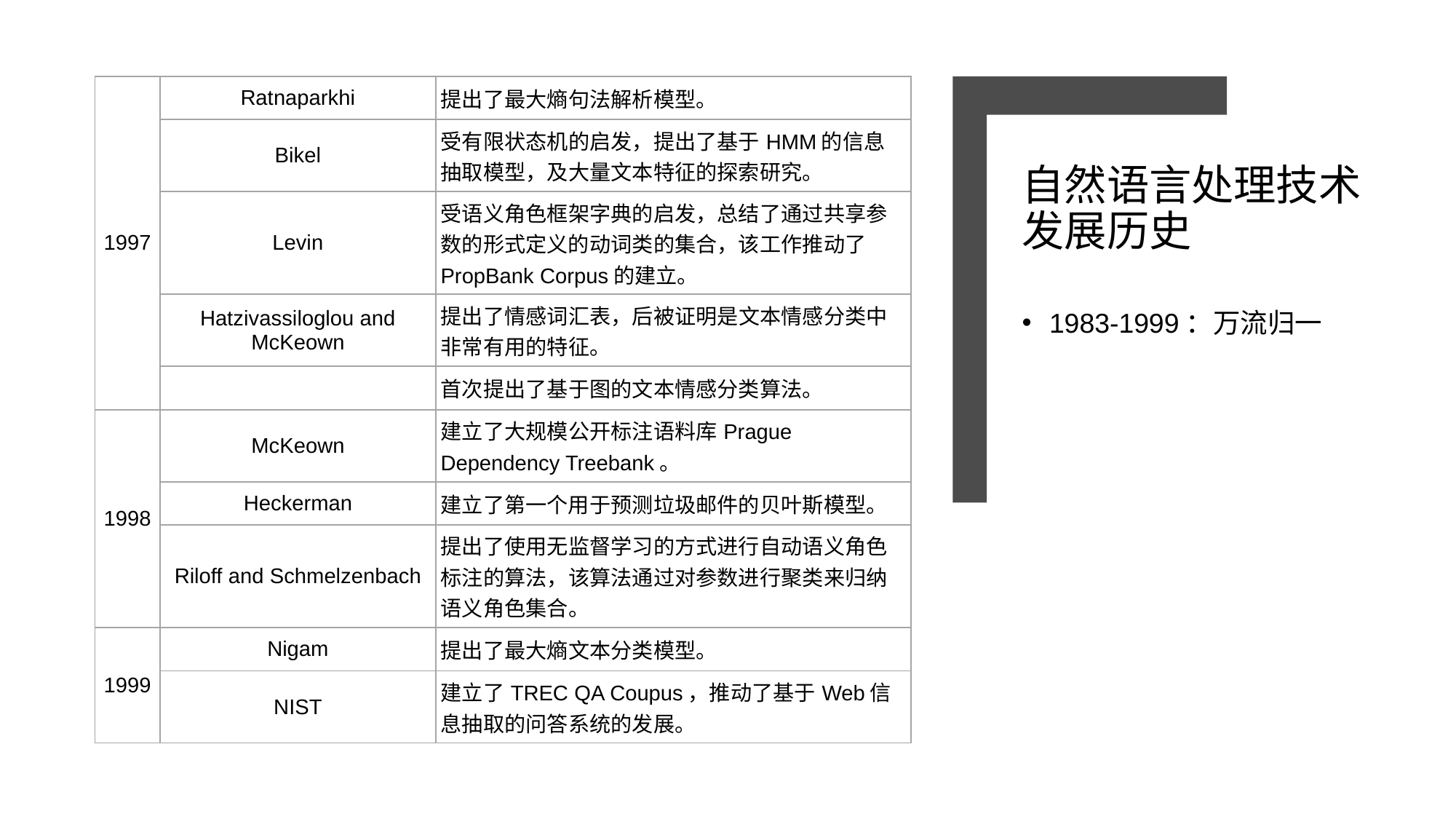

| 1997 | Ratnaparkhi | 提出了最大熵句法解析模型。 |
| --- | --- | --- |
|  | Bikel | 受有限状态机的启发，提出了基于HMM的信息抽取模型，及大量文本特征的探索研究。 |
|  | Levin | 受语义角色框架字典的启发，总结了通过共享参数的形式定义的动词类的集合，该工作推动了PropBank Corpus的建立。 |
|  | Hatzivassiloglou and McKeown | 提出了情感词汇表，后被证明是文本情感分类中非常有用的特征。 |
|  |  | 首次提出了基于图的文本情感分类算法。 |
| 1998 | McKeown | 建立了大规模公开标注语料库Prague Dependency Treebank。 |
|  | Heckerman | 建立了第一个用于预测垃圾邮件的贝叶斯模型。 |
|  | Riloff and Schmelzenbach | 提出了使用无监督学习的方式进行自动语义角色标注的算法，该算法通过对参数进行聚类来归纳语义角色集合。 |
| 1999 | Nigam | 提出了最大熵文本分类模型。 |
|  | NIST | 建立了TREC QA Coupus，推动了基于Web信息抽取的问答系统的发展。 |

# 自然语言处理技术发展历史
1983-1999：万流归一